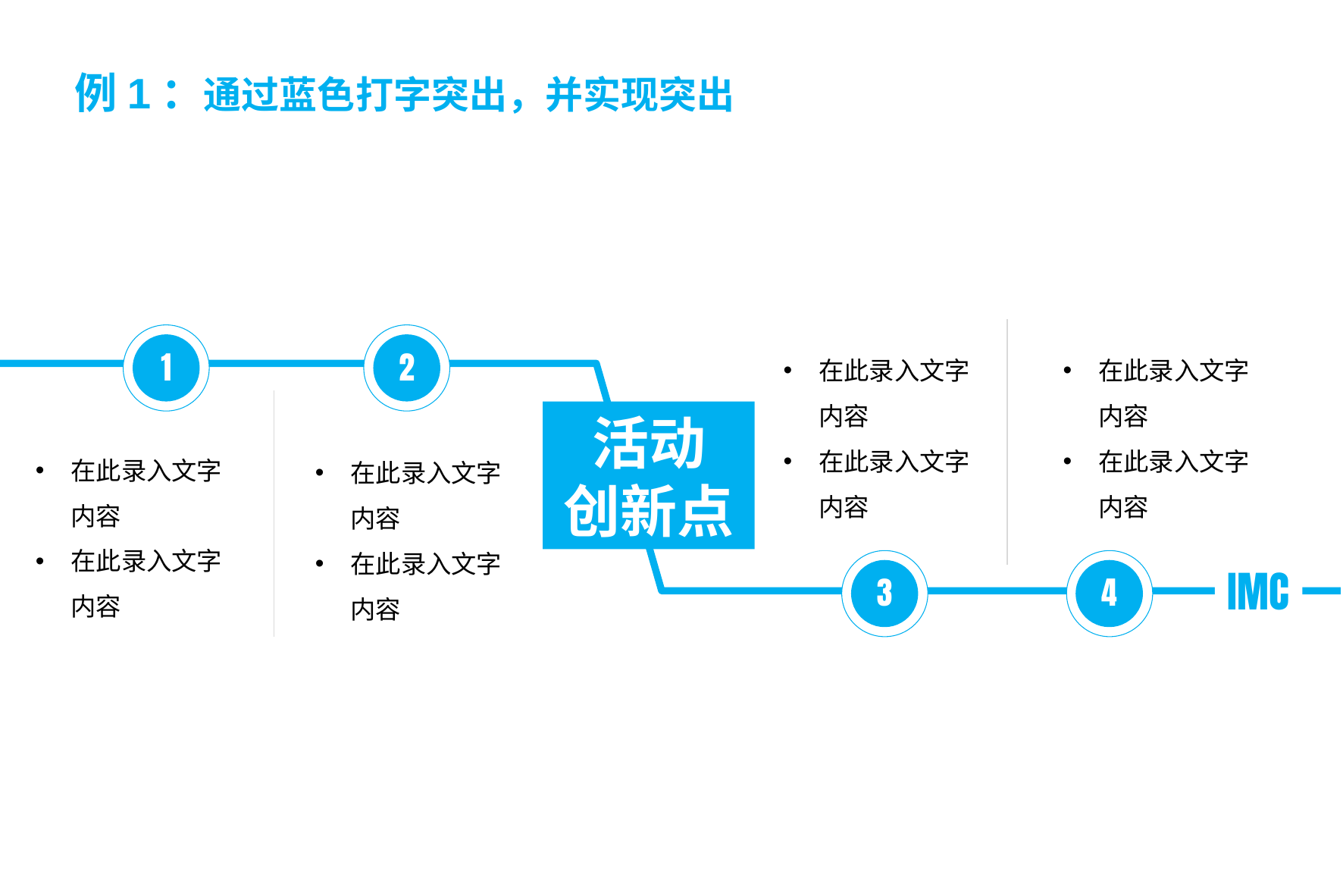

# 例1：通过蓝色打字突出，并实现突出

1
2
在此录入文字内容
在此录入文字内容
在此录入文字内容
在此录入文字内容

活动
创新点
在此录入文字内容
在此录入文字内容
在此录入文字内容
在此录入文字内容

3
4
IMC